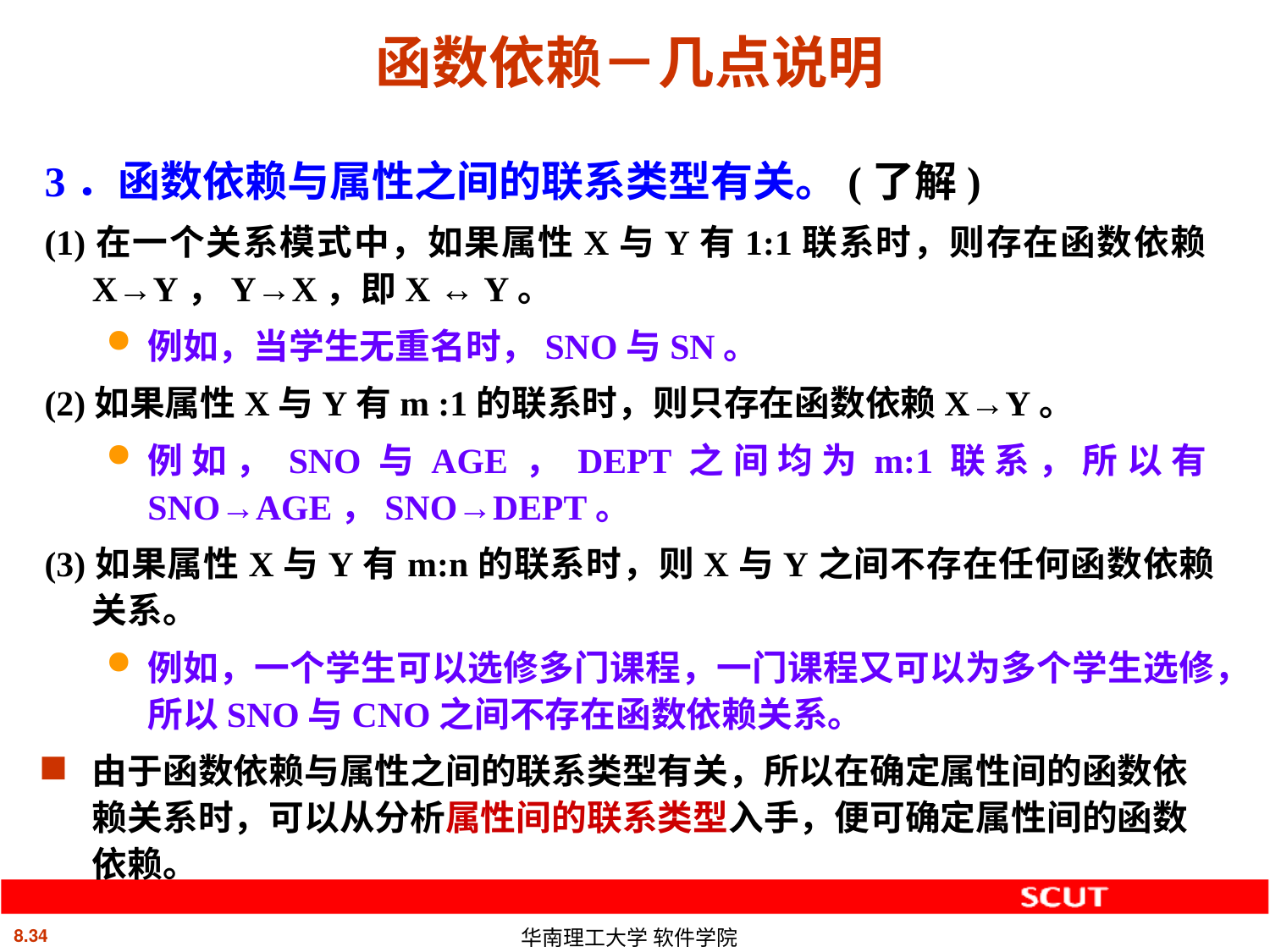

# 函数依赖－几点说明
3．函数依赖与属性之间的联系类型有关。(了解)
(1)在一个关系模式中，如果属性X与Y有1:1联系时，则存在函数依赖X→Y，Y→X，即X ↔ Y。
例如，当学生无重名时，SNO与SN。
(2)如果属性X与Y有m :1的联系时，则只存在函数依赖X→Y。
例如，SNO与AGE，DEPT之间均为m:1联系，所以有SNO→AGE，SNO→DEPT。
(3)如果属性X与Y有m:n的联系时，则X与Y之间不存在任何函数依赖关系。
例如，一个学生可以选修多门课程，一门课程又可以为多个学生选修，所以SNO与CNO之间不存在函数依赖关系。
由于函数依赖与属性之间的联系类型有关，所以在确定属性间的函数依赖关系时，可以从分析属性间的联系类型入手，便可确定属性间的函数依赖。